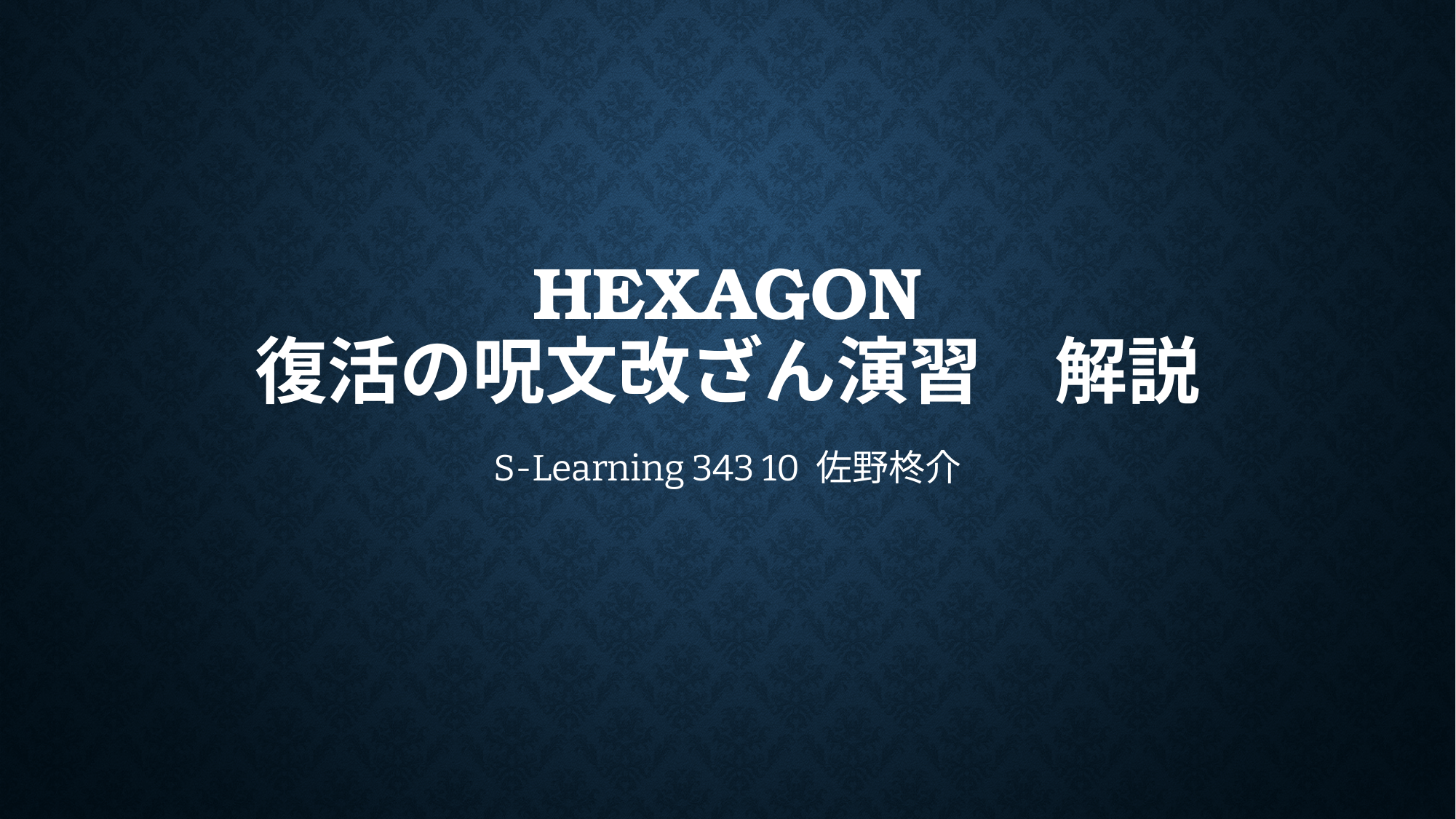

# Hexagon 復活の呪文改ざん演習　解説
S-Learning 343 10 佐野柊介